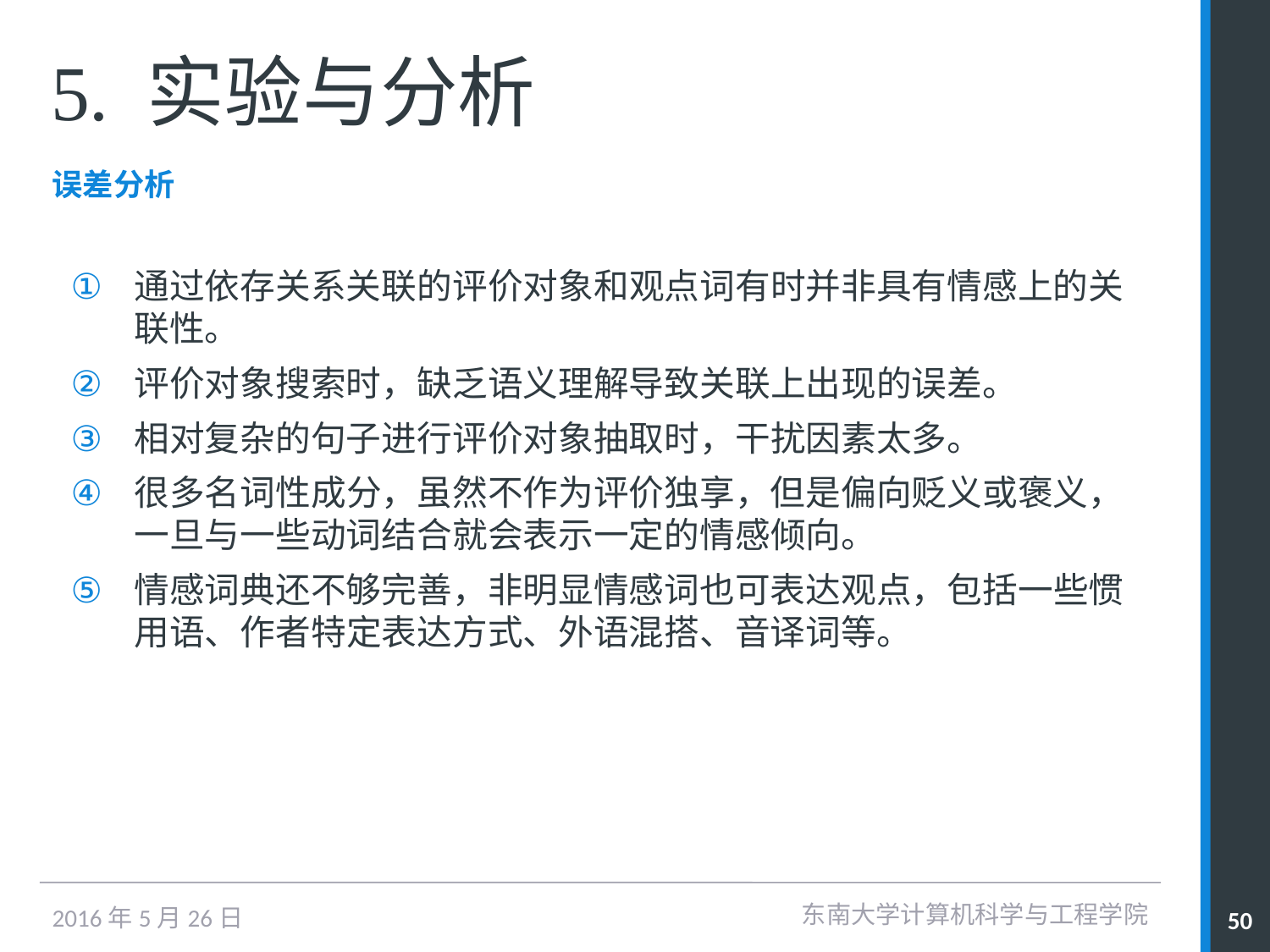

# 5. 实验与分析
误差分析
通过依存关系关联的评价对象和观点词有时并非具有情感上的关联性。
评价对象搜索时，缺乏语义理解导致关联上出现的误差。
相对复杂的句子进行评价对象抽取时，干扰因素太多。
很多名词性成分，虽然不作为评价独享，但是偏向贬义或褒义，一旦与一些动词结合就会表示一定的情感倾向。
情感词典还不够完善，非明显情感词也可表达观点，包括一些惯用语、作者特定表达方式、外语混搭、音译词等。

东南大学计算机科学与工程学院
50